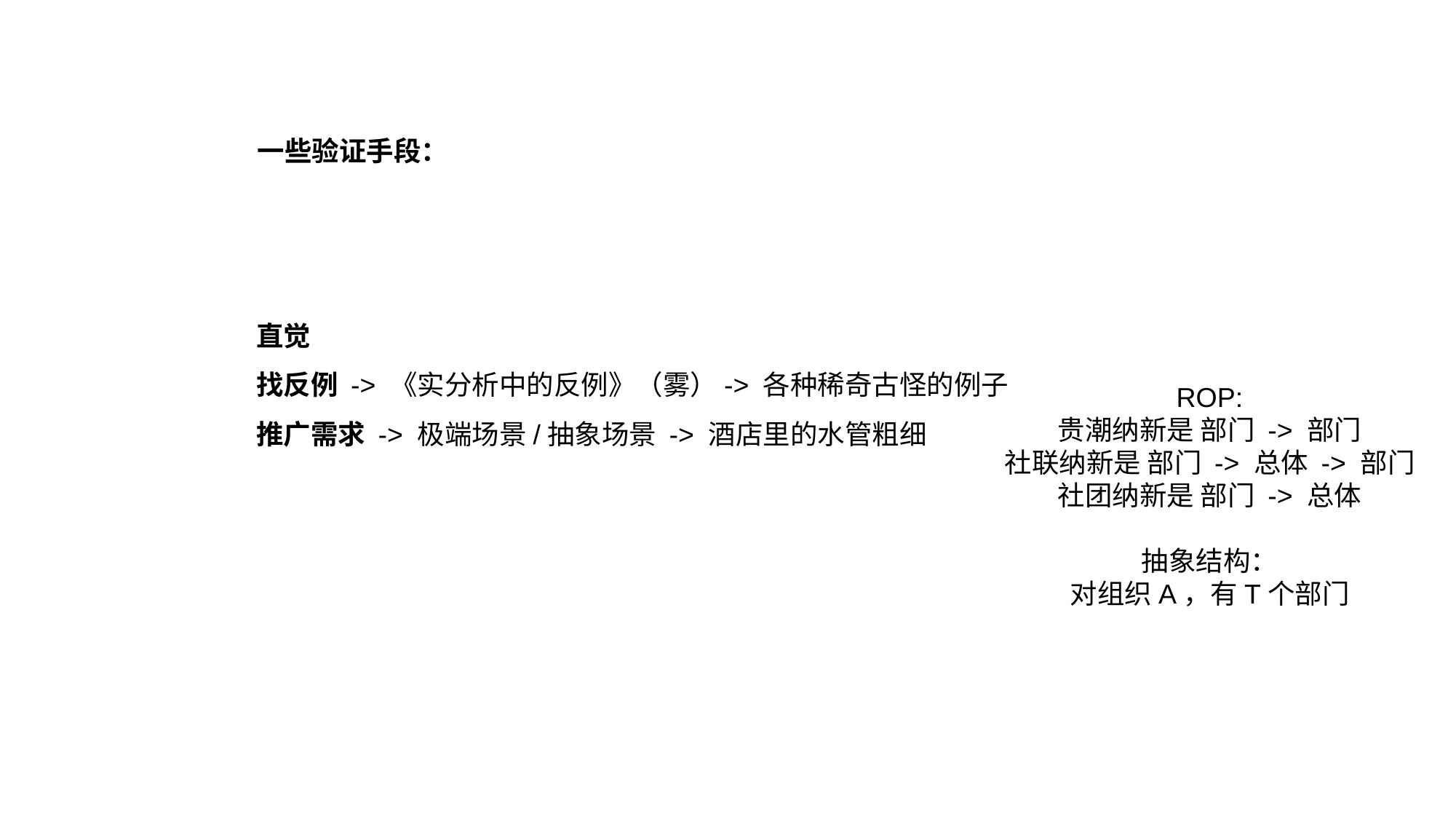

一些验证手段：
直觉
找反例 -> 《实分析中的反例》（雾）-> 各种稀奇古怪的例子
推广需求 -> 极端场景/抽象场景 -> 酒店里的水管粗细
ROP:
贵潮纳新是 部门 -> 部门
社联纳新是 部门 -> 总体 -> 部门
社团纳新是 部门 -> 总体

抽象结构：
对组织A，有T个部门